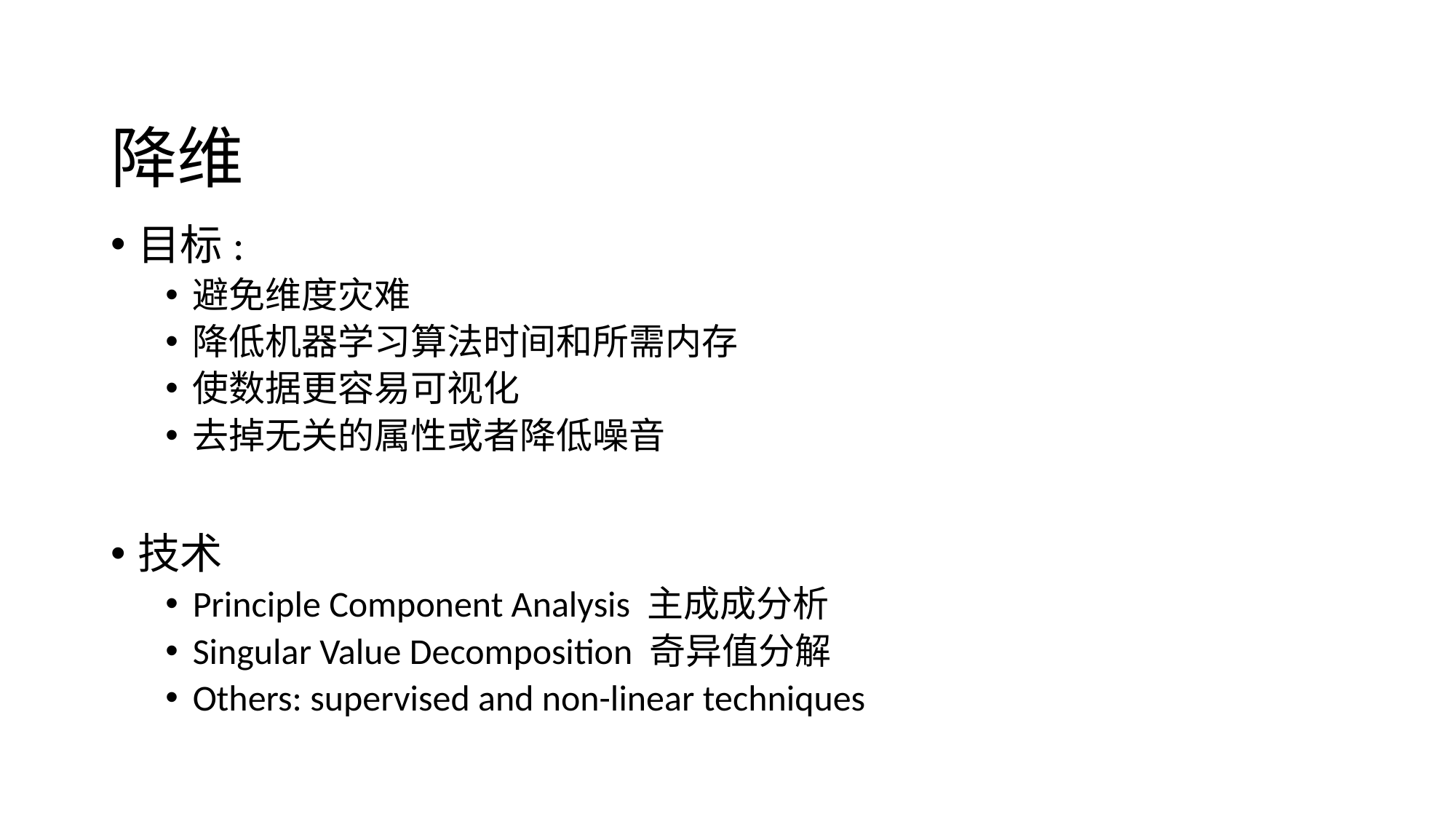

# 降维
目标:
避免维度灾难
降低机器学习算法时间和所需内存
使数据更容易可视化
去掉无关的属性或者降低噪音

技术
Principle Component Analysis 主成成分析
Singular Value Decomposition 奇异值分解
Others: supervised and non-linear techniques